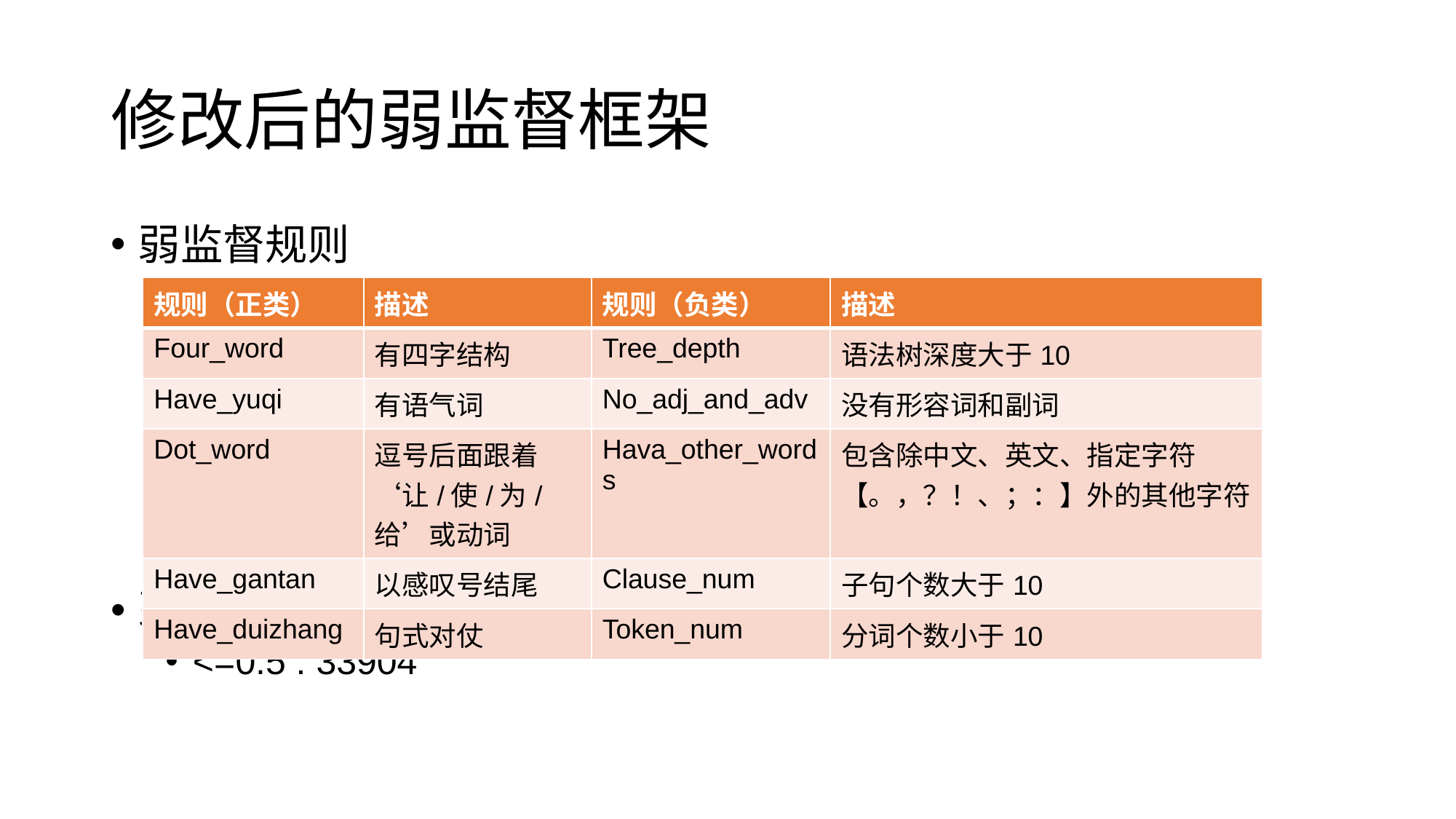

# 修改后的弱监督框架
弱监督规则

弱监督规则分类结果
<=0.5 : 33904

| 规则（正类） | 描述 | 规则（负类） | 描述 |
| --- | --- | --- | --- |
| Four\_word | 有四字结构 | Tree\_depth | 语法树深度大于10 |
| Have\_yuqi | 有语气词 | No\_adj\_and\_adv | 没有形容词和副词 |
| Dot\_word | 逗号后面跟着‘让/使/为/给’或动词 | Hava\_other\_words | 包含除中文、英文、指定字符【。，？！、；：】外的其他字符 |
| Have\_gantan | 以感叹号结尾 | Clause\_num | 子句个数大于10 |
| Have\_duizhang | 句式对仗 | Token\_num | 分词个数小于10 |